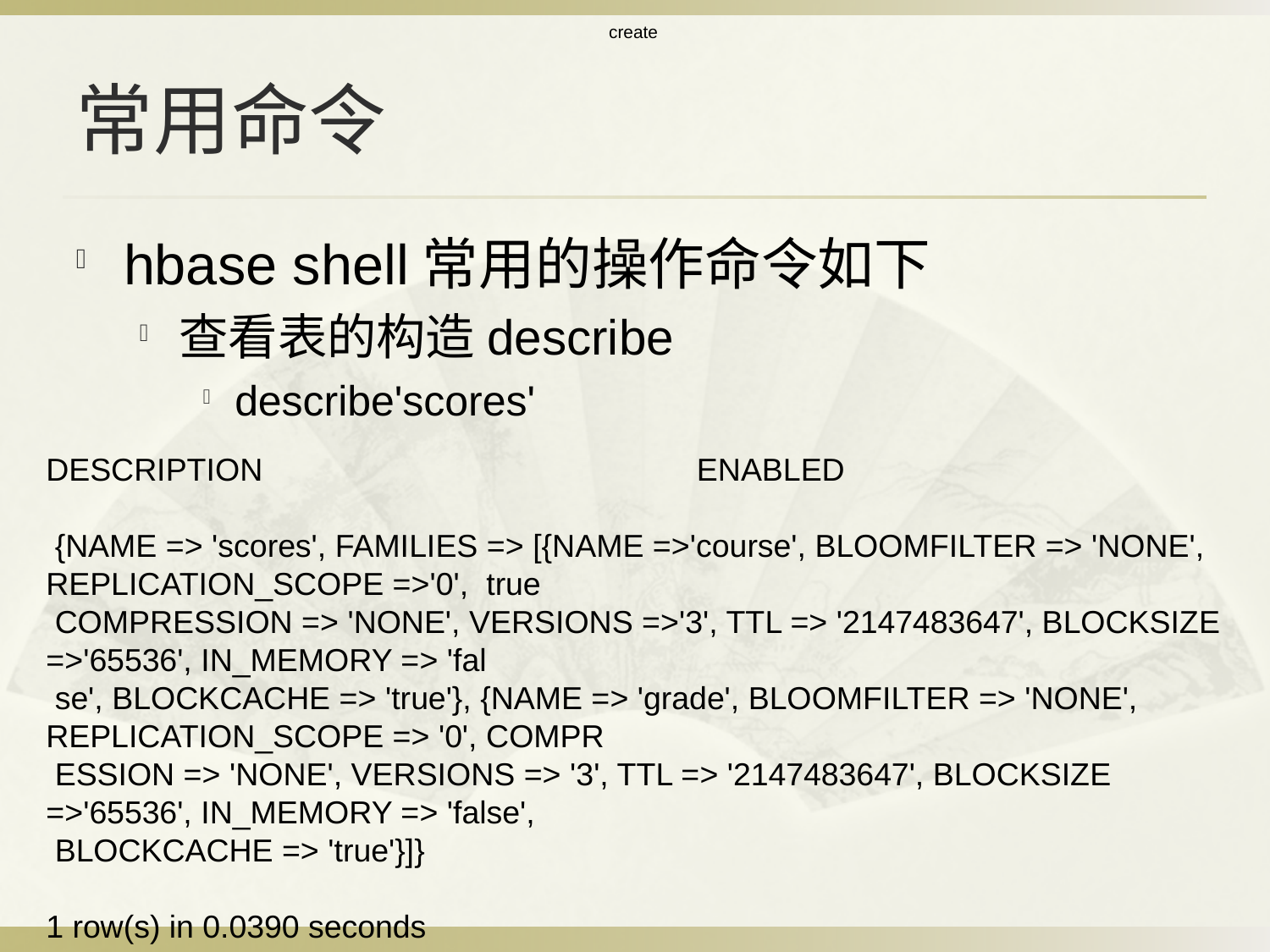

create
# 常用命令
hbase shell常用的操作命令如下
查看表的构造describe
describe'scores'
DESCRIPTION                                                 ENABLED
 {NAME => 'scores', FAMILIES => [{NAME =>'course', BLOOMFILTER => 'NONE', REPLICATION_SCOPE =>'0',  true
 COMPRESSION => 'NONE', VERSIONS =>'3', TTL => '2147483647', BLOCKSIZE =>'65536', IN_MEMORY => 'fal
 se', BLOCKCACHE => 'true'}, {NAME => 'grade', BLOOMFILTER => 'NONE', REPLICATION_SCOPE => '0', COMPR
 ESSION => 'NONE', VERSIONS => '3', TTL => '2147483647', BLOCKSIZE =>'65536', IN_MEMORY => 'false',
 BLOCKCACHE => 'true'}]}
1 row(s) in 0.0390 seconds